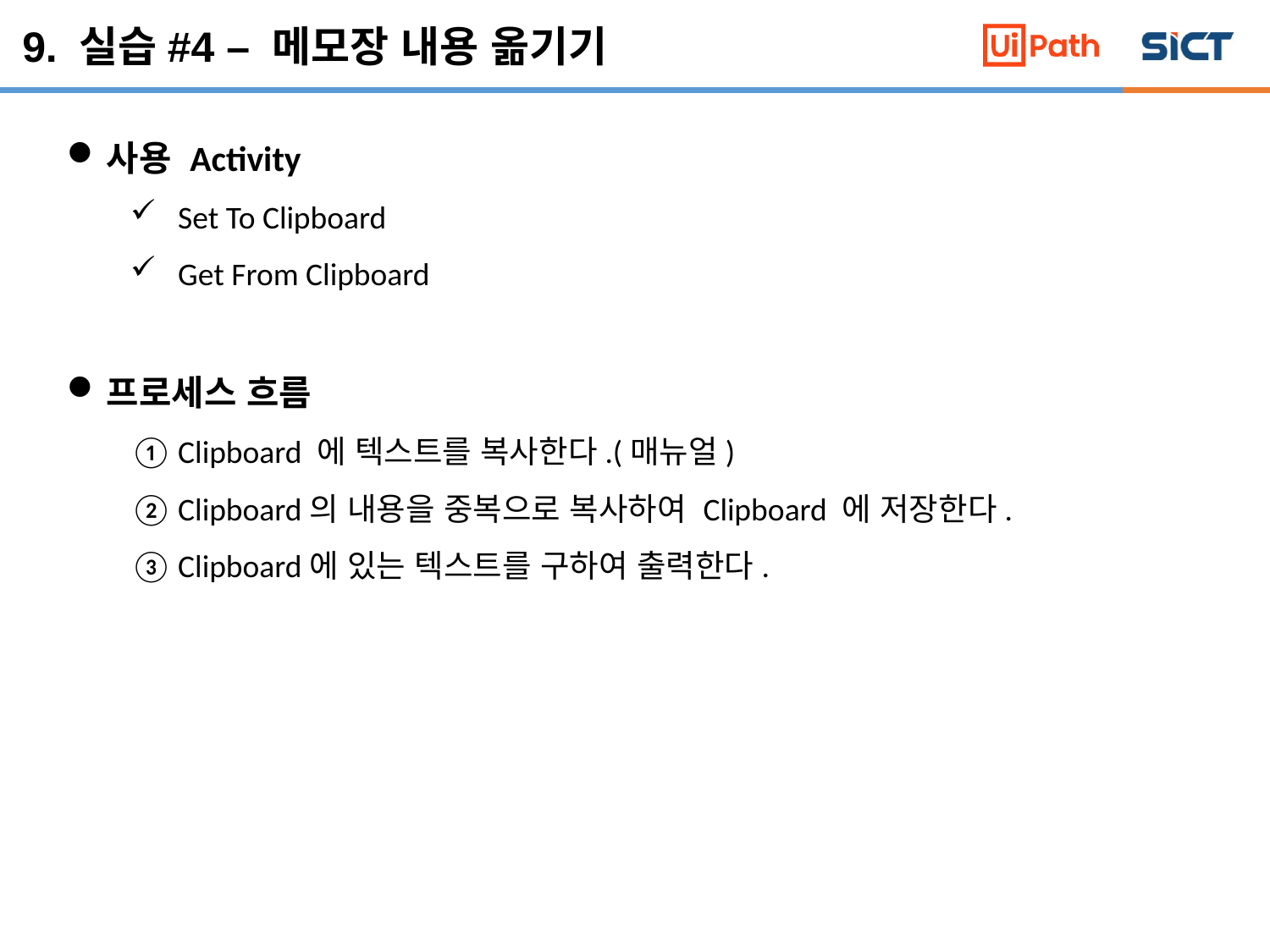

9. 실습#4 – 메모장 내용 옮기기
사용 Activity
Set To Clipboard
Get From Clipboard
프로세스 흐름
Clipboard 에 텍스트를 복사한다.(매뉴얼)
Clipboard의 내용을 중복으로 복사하여 Clipboard 에 저장한다.
Clipboard에 있는 텍스트를 구하여 출력한다.